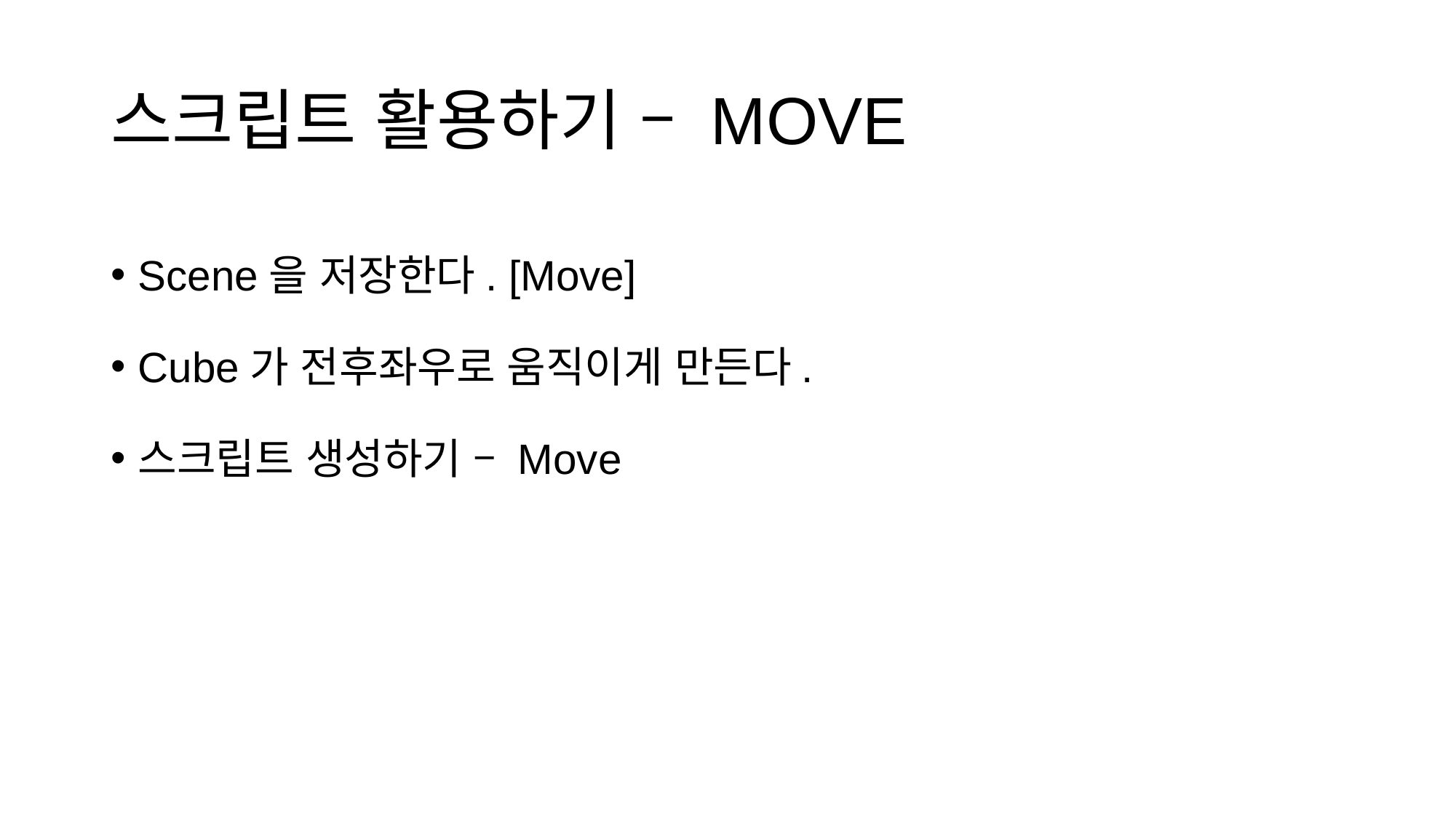

# 스크립트 활용하기 – MOVE
Scene을 저장한다. [Move]
Cube가 전후좌우로 움직이게 만든다.
스크립트 생성하기 – Move